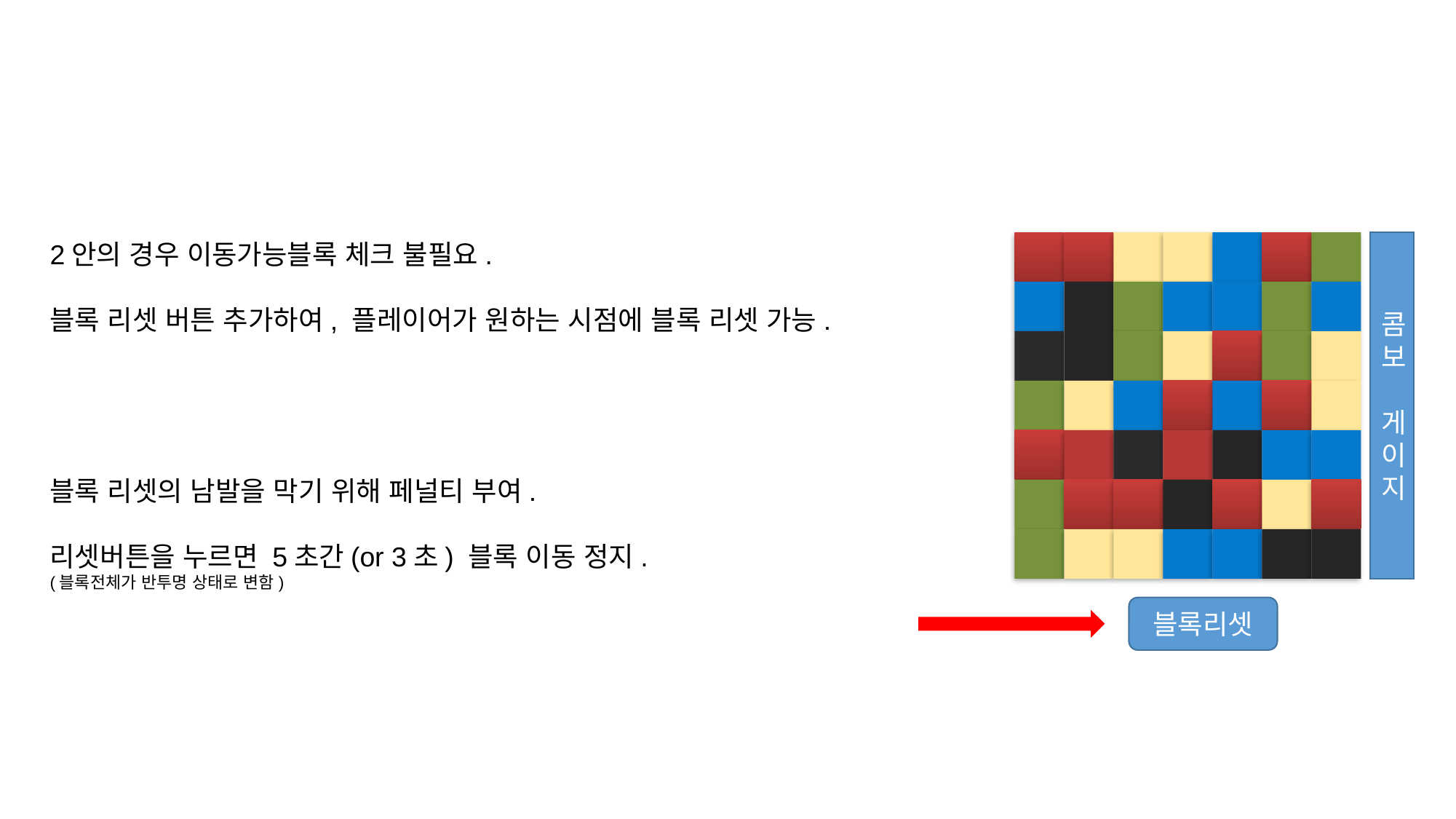

2안의 경우 이동가능블록 체크 불필요.

블록 리셋 버튼 추가하여, 플레이어가 원하는 시점에 블록 리셋 가능.

콤보 게이지
블록 리셋의 남발을 막기 위해 페널티 부여.

리셋버튼을 누르면 5초간(or 3초) 블록 이동 정지.
(블록전체가 반투명 상태로 변함)
블록리셋